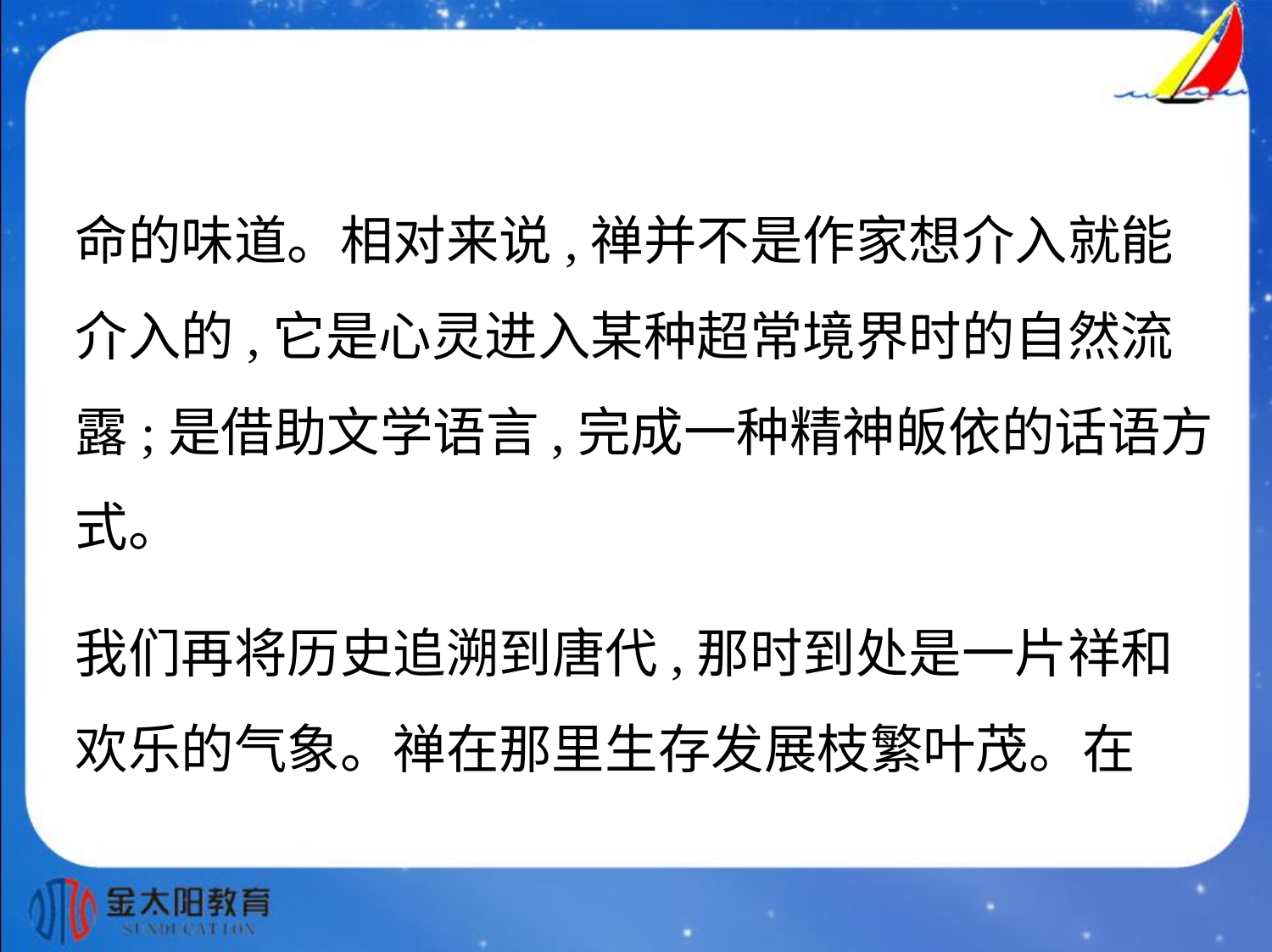

命的味道。相对来说,禅并不是作家想介入就能
介入的,它是心灵进入某种超常境界时的自然流
露;是借助文学语言,完成一种精神皈依的话语方
式。
我们再将历史追溯到唐代,那时到处是一片祥和
欢乐的气象。禅在那里生存发展枝繁叶茂。在